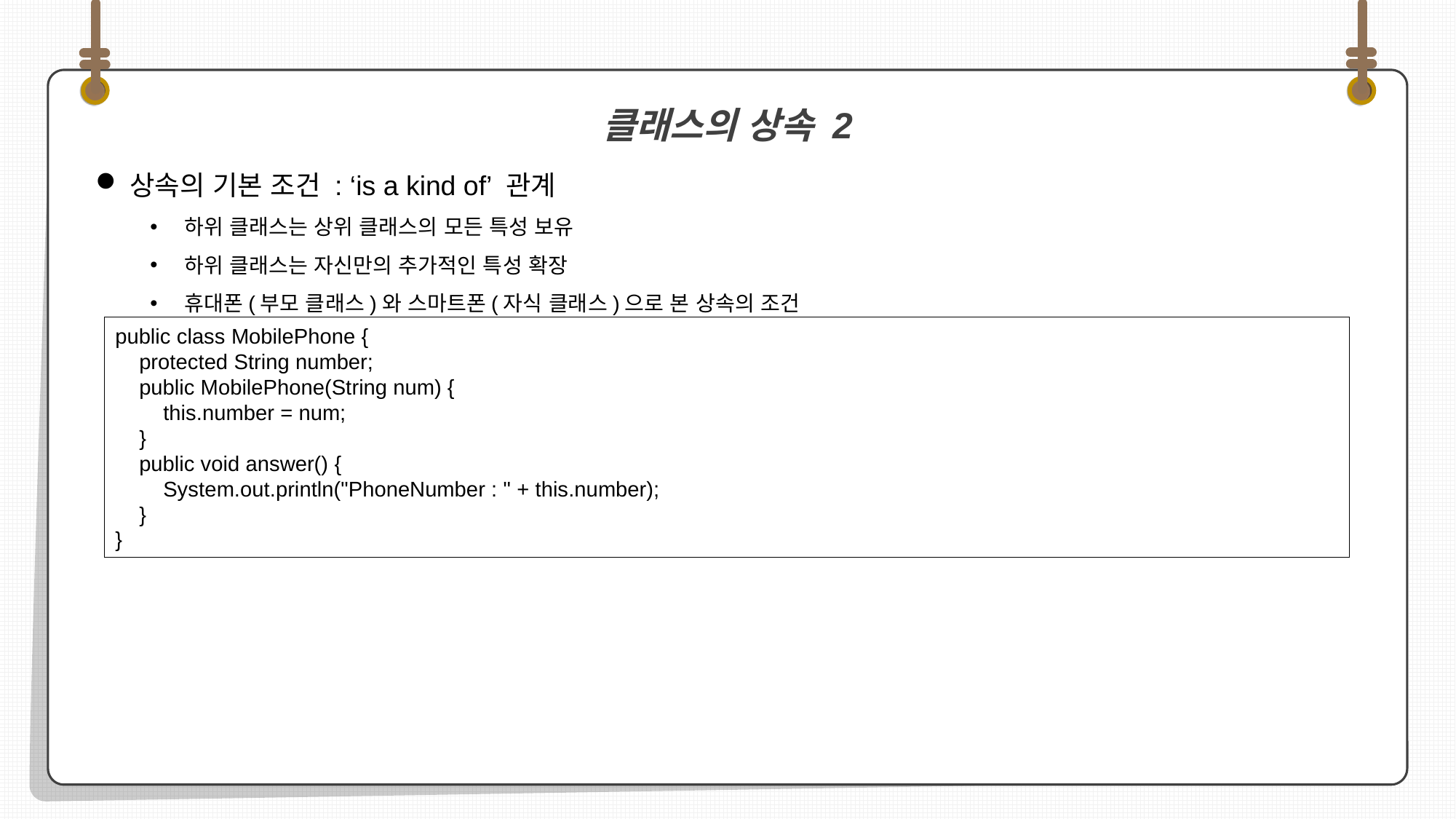

상속의 기본 조건 : ‘is a kind of’ 관계
하위 클래스는 상위 클래스의 모든 특성 보유
하위 클래스는 자신만의 추가적인 특성 확장
휴대폰(부모 클래스)와 스마트폰(자식 클래스)으로 본 상속의 조건
클래스의 상속 2

public class MobilePhone {
    protected String number;
    public MobilePhone(String num) {
        this.number = num;
    }
    public void answer() {
        System.out.println("PhoneNumber : " + this.number);
    }
}